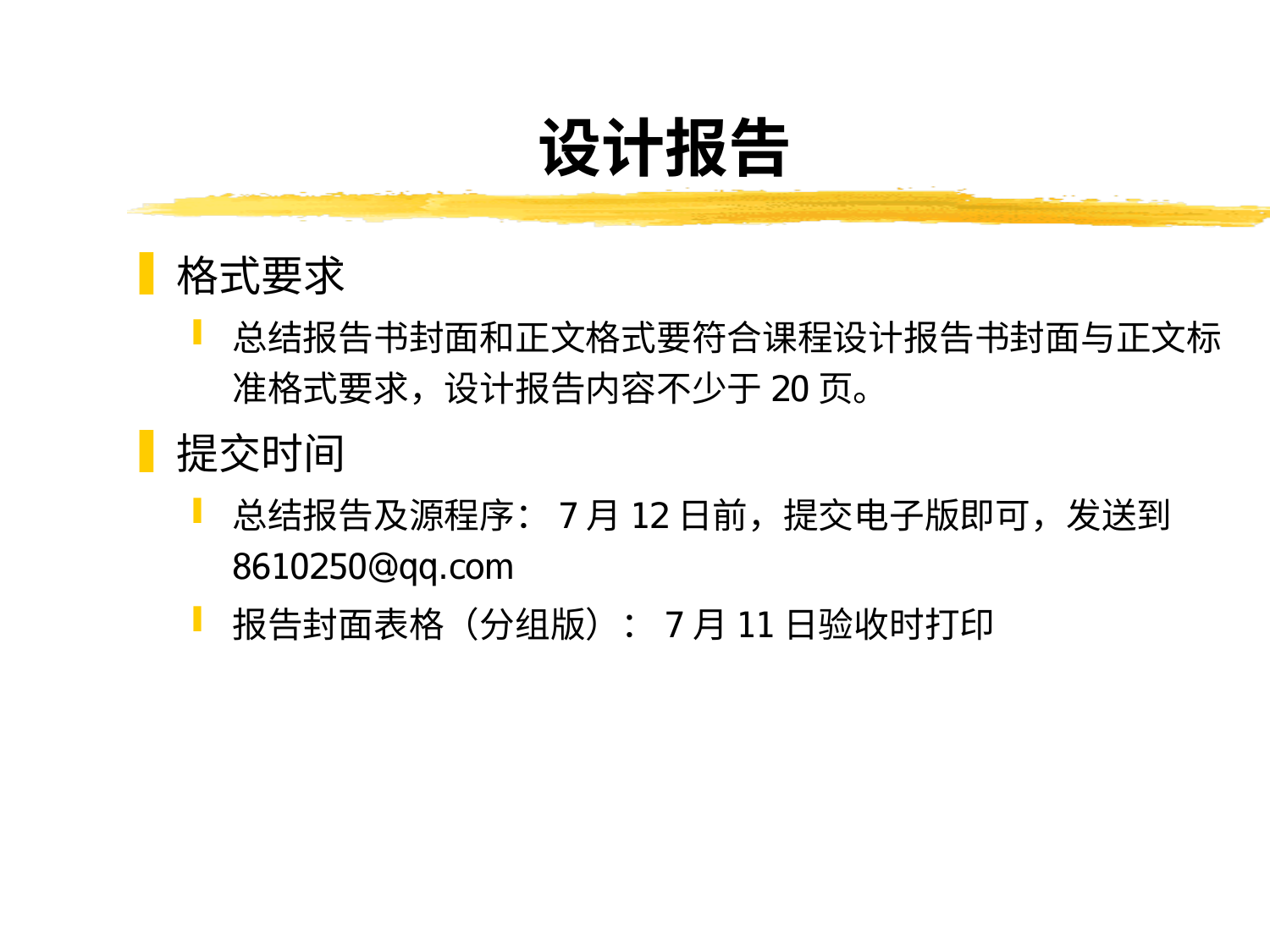

# 设计报告
格式要求
总结报告书封面和正文格式要符合课程设计报告书封面与正文标准格式要求，设计报告内容不少于20页。
提交时间
总结报告及源程序：7月12日前，提交电子版即可，发送到 8610250@qq.com
报告封面表格（分组版）：7月11日验收时打印